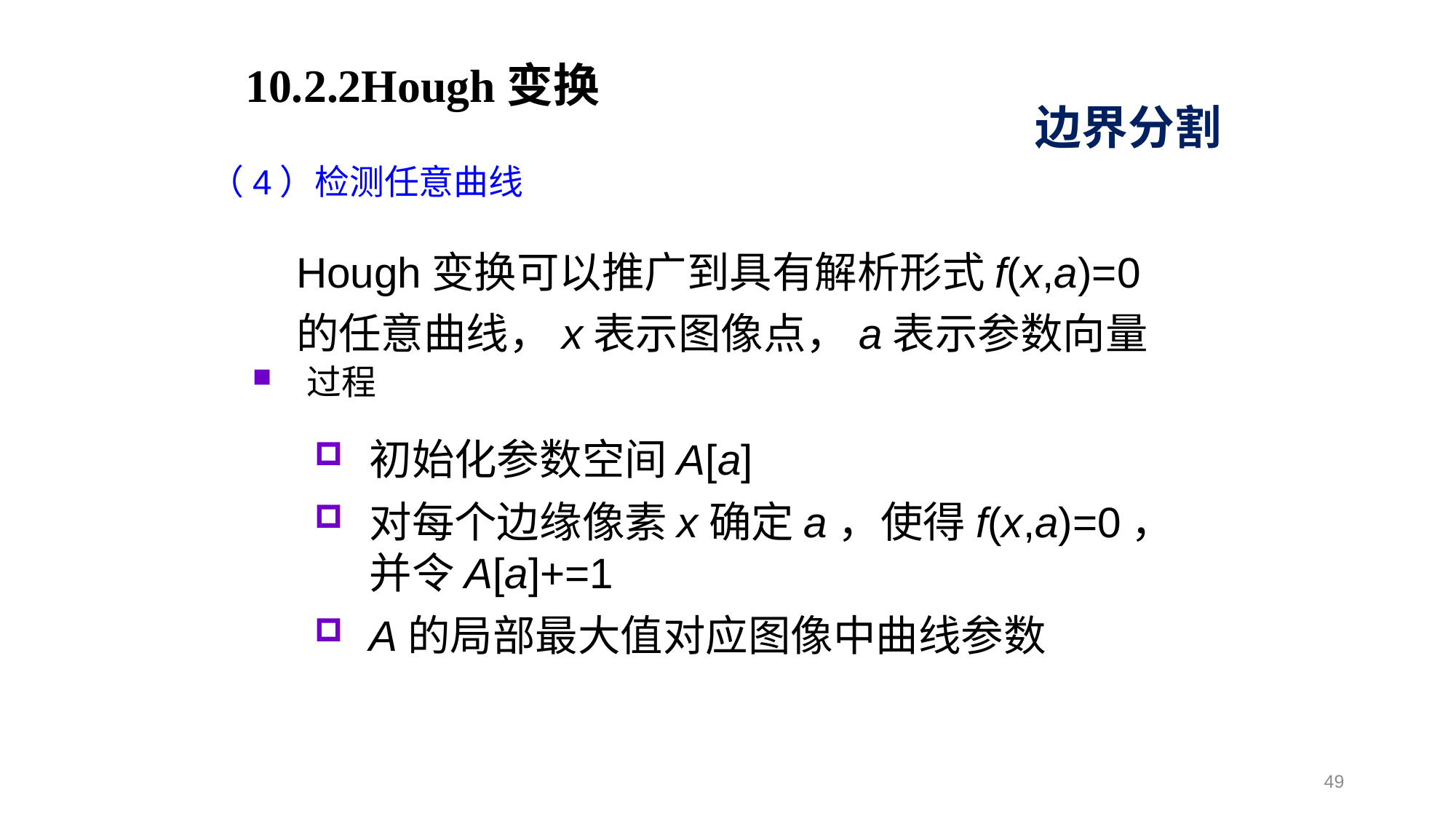

10.2.2Hough变换
边界分割
（4）检测任意曲线
Hough变换可以推广到具有解析形式f(x,a)=0的任意曲线，x表示图像点，a表示参数向量
过程
初始化参数空间A[a]
对每个边缘像素x确定a，使得f(x,a)=0，并令A[a]+=1
A的局部最大值对应图像中曲线参数
49